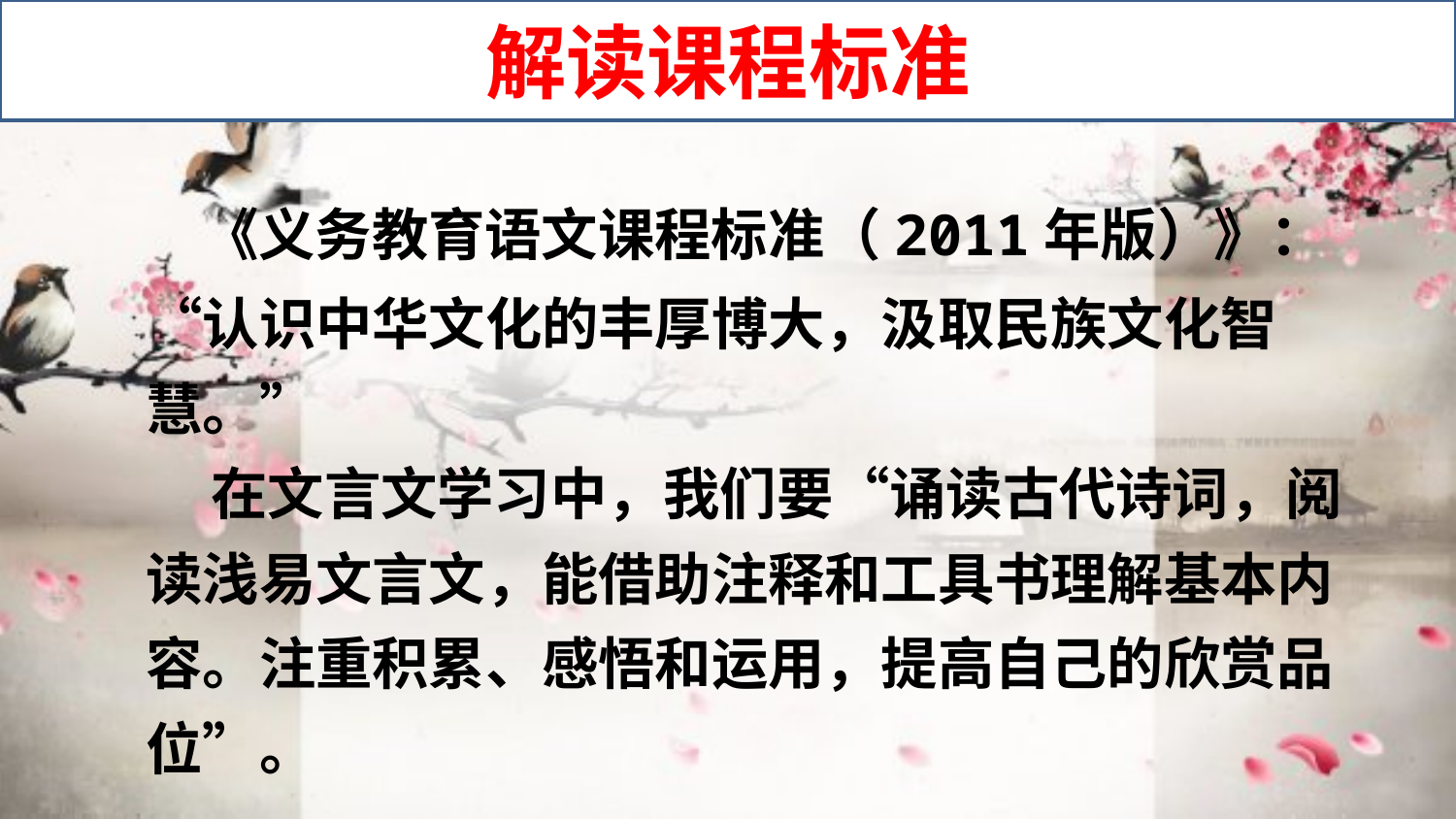

解读课程标准
  《义务教育语文课程标准（2011年版）》：“认识中华文化的丰厚博大，汲取民族文化智慧。”
    在文言文学习中，我们要“诵读古代诗词，阅读浅易文言文，能借助注释和工具书理解基本内容。注重积累、感悟和运用，提高自己的欣赏品位”。